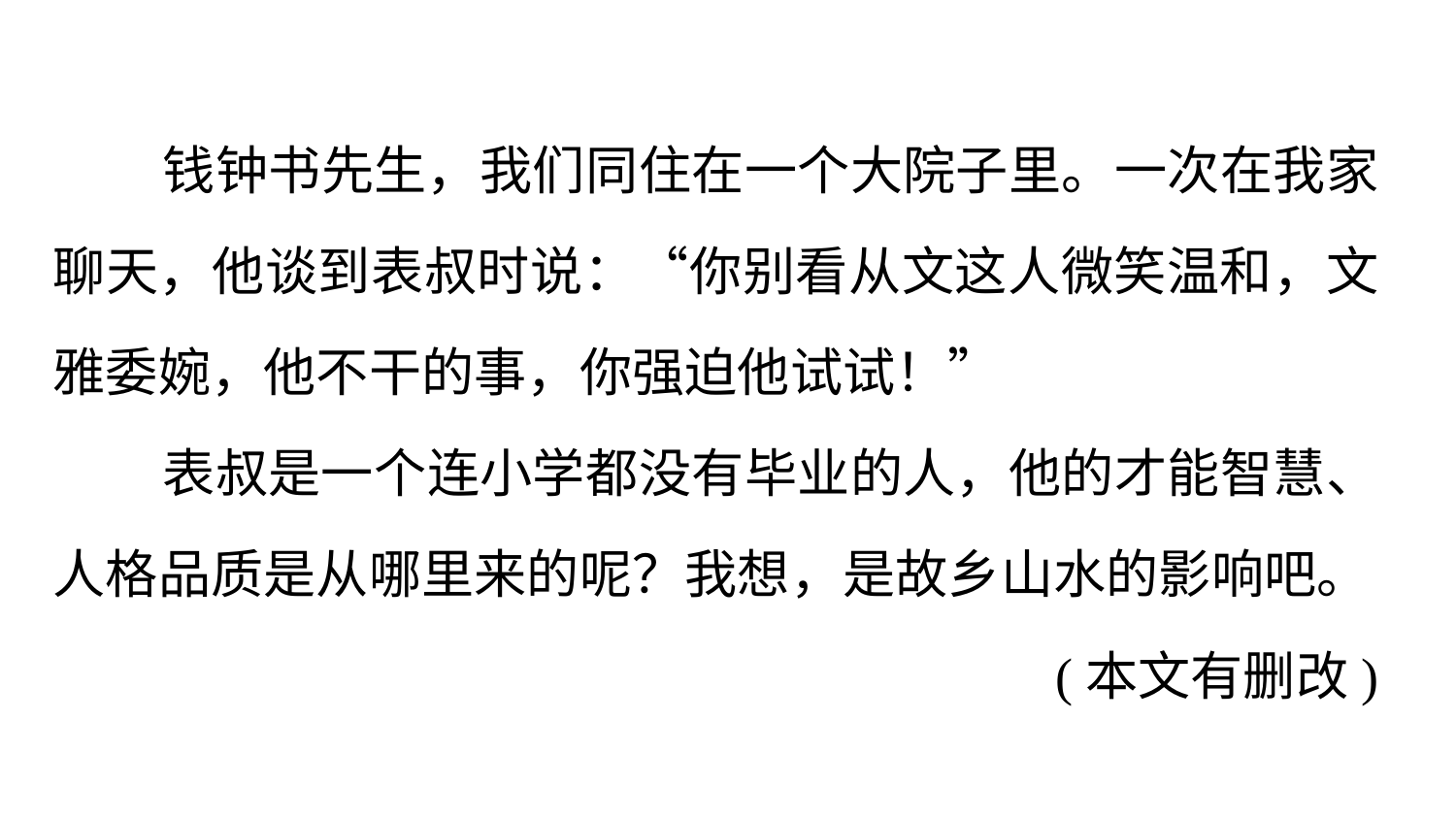

钱钟书先生，我们同住在一个大院子里。一次在我家聊天，他谈到表叔时说：“你别看从文这人微笑温和，文雅委婉，他不干的事，你强迫他试试！”
        表叔是一个连小学都没有毕业的人，他的才能智慧、人格品质是从哪里来的呢？我想，是故乡山水的影响吧。
(本文有删改)